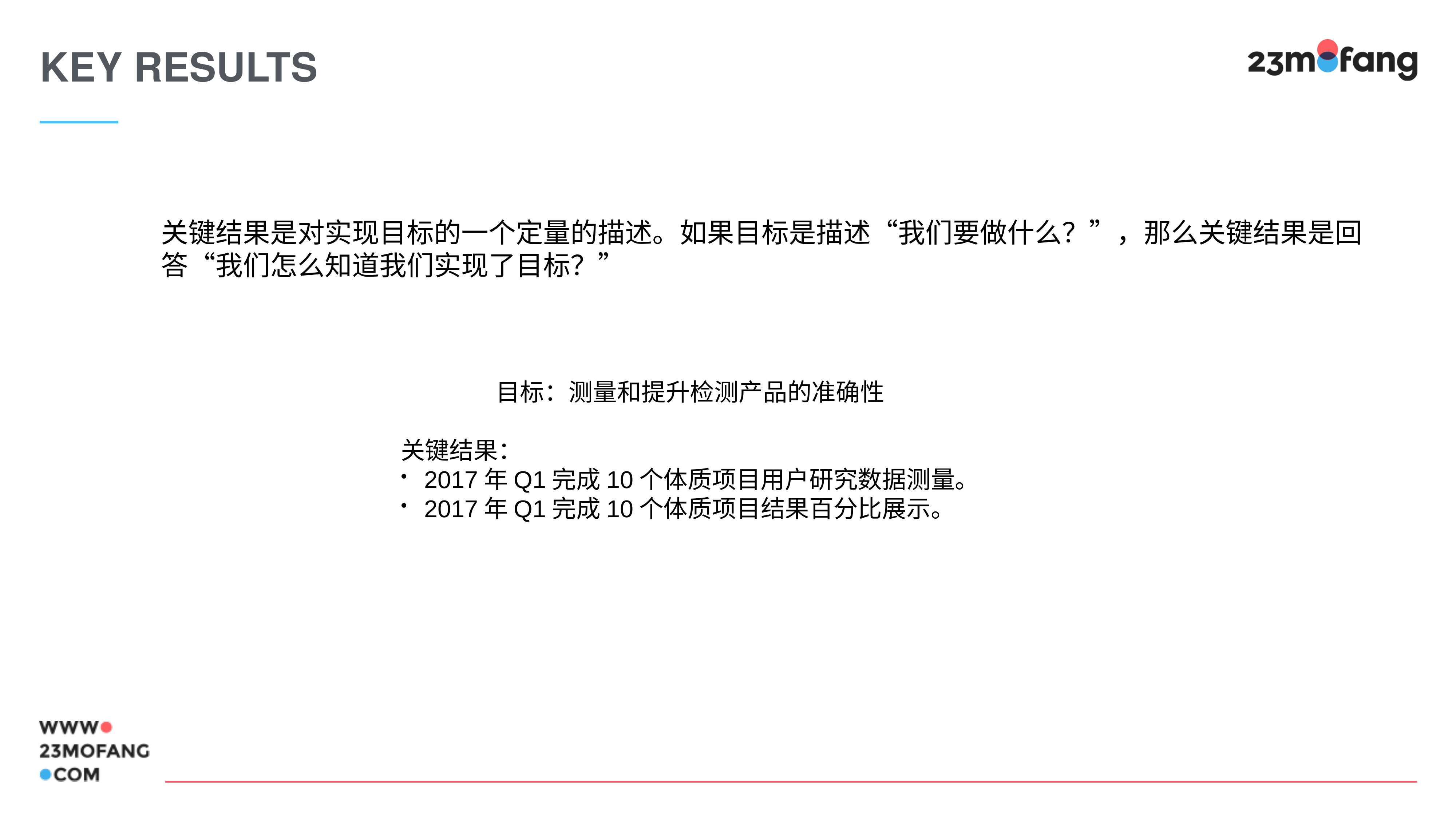

KEY RESULTS

关键结果是对实现目标的一个定量的描述。如果目标是描述“我们要做什么？”，那么关键结果是回答“我们怎么知道我们实现了目标？”

目标：测量和提升检测产品的准确性

关键结果：
2017年Q1完成10个体质项目用户研究数据测量。
2017年Q1完成10个体质项目结果百分比展示。